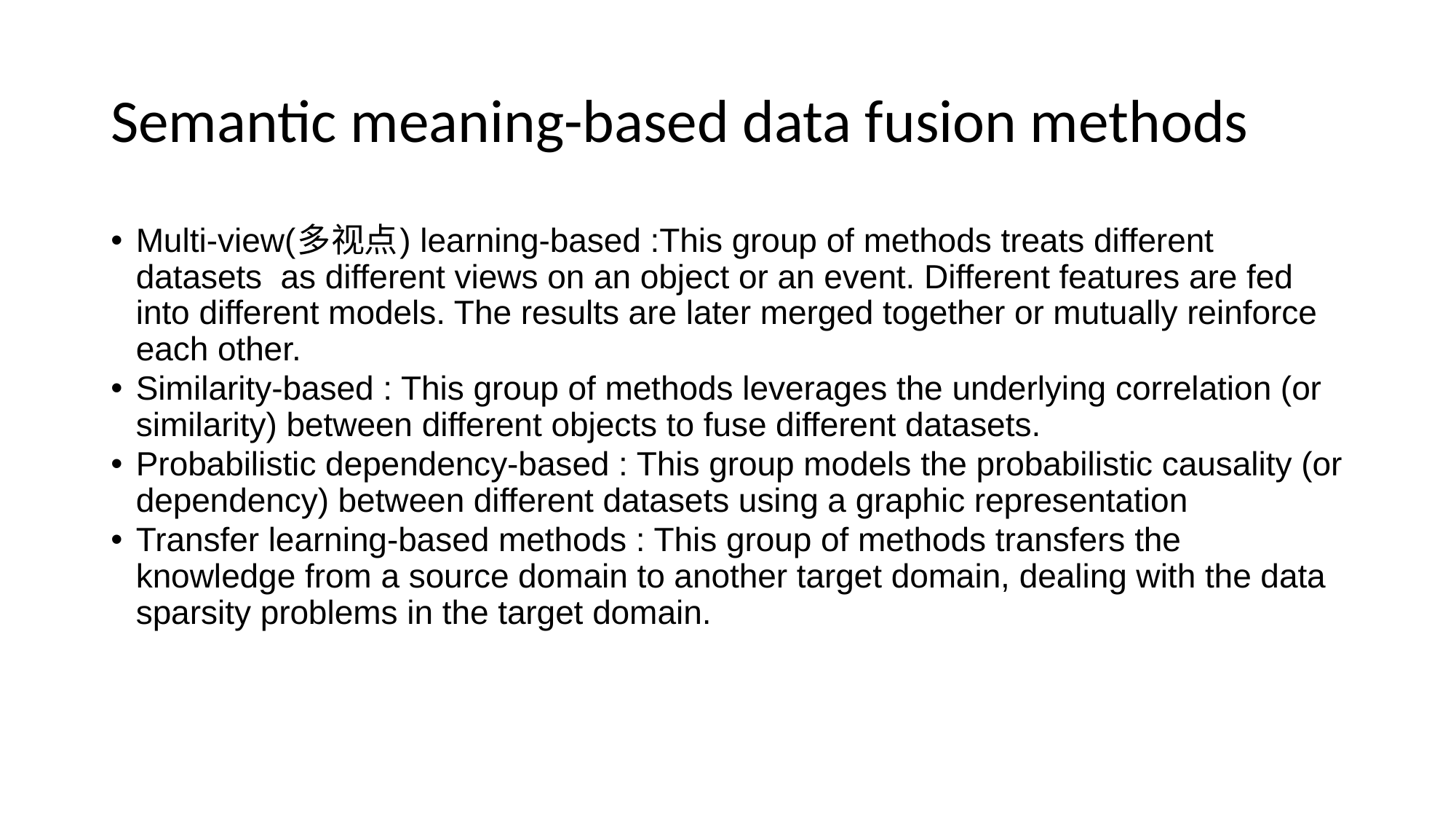

# Semantic meaning-based data fusion methods
Multi-view(多视点) learning-based :This group of methods treats different datasets  as different views on an object or an event. Different features are fed into different models. The results are later merged together or mutually reinforce each other.
Similarity-based : This group of methods leverages the underlying correlation (or similarity) between different objects to fuse different datasets.
Probabilistic dependency-based : This group models the probabilistic causality (or dependency) between different datasets using a graphic representation
Transfer learning-based methods : This group of methods transfers the knowledge from a source domain to another target domain, dealing with the data sparsity problems in the target domain.